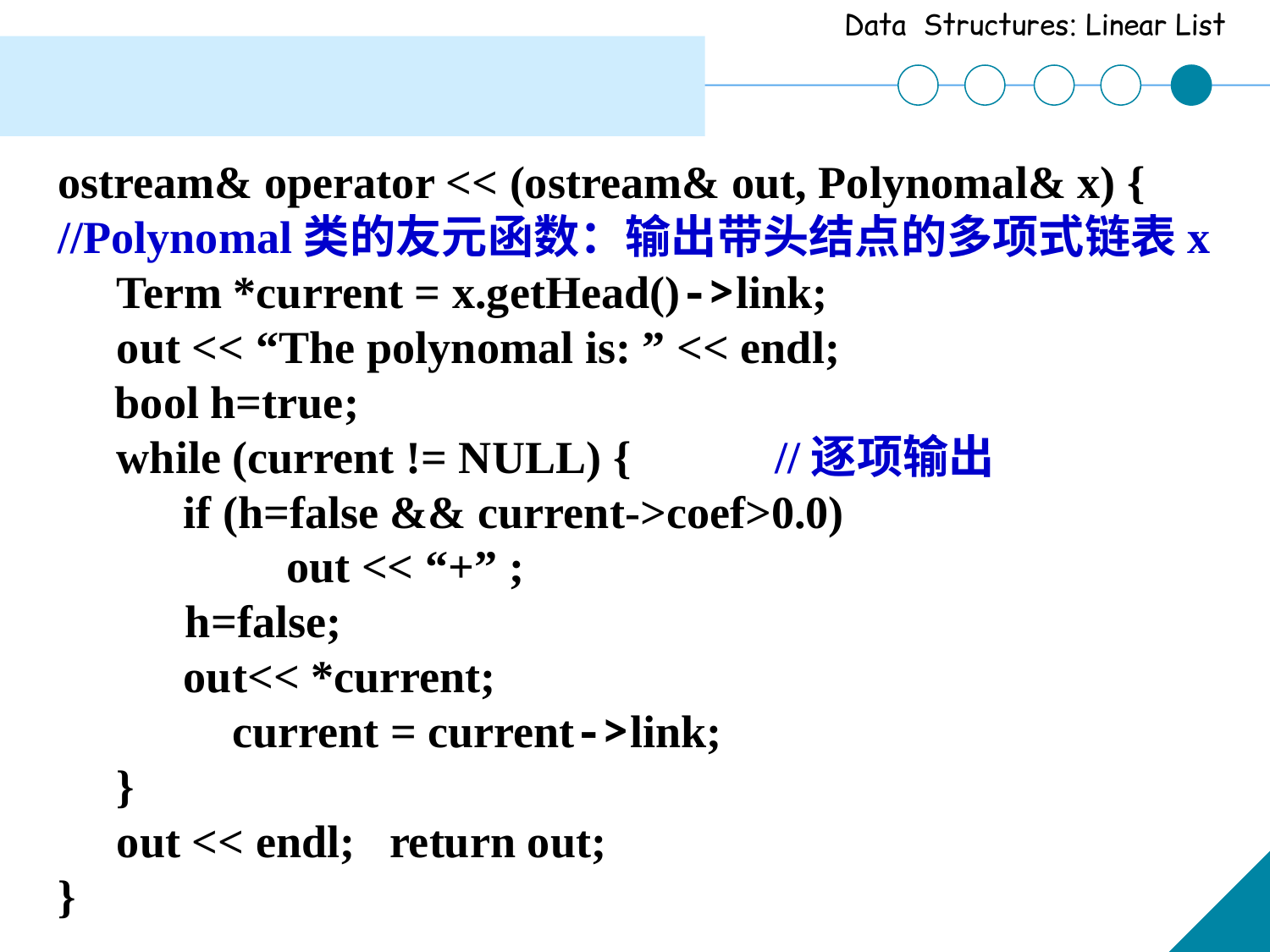

ostream& operator << (ostream& out, Polynomal& x) {
//Polynomal类的友元函数：输出带头结点的多项式链表x
	 Term *current = x.getHead()->link;
	 out << “The polynomal is: ” << endl;
     bool h=true;
	 while (current != NULL) {	   //逐项输出
           if (h=false && current->coef>0.0)
                    out << “+” ;
	       h=false;
           out<< *current;
		current = current->link;
	 }
	 out << endl;   return out;
}